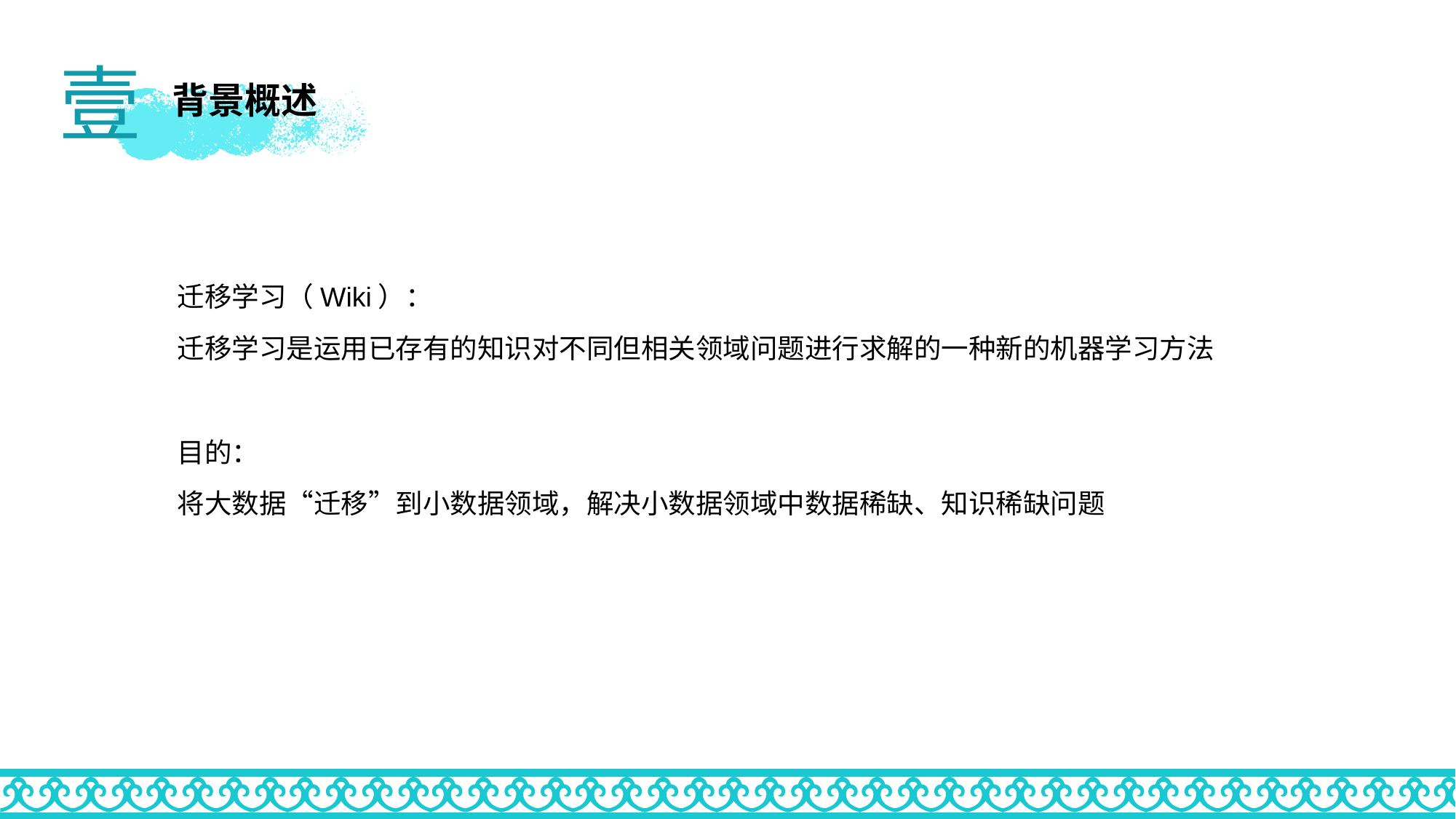

壹
背景概述
迁移学习（Wiki）：
迁移学习是运用已存有的知识对不同但相关领域问题进行求解的一种新的机器学习方法

目的：
将大数据“迁移”到小数据领域，解决小数据领域中数据稀缺、知识稀缺问题